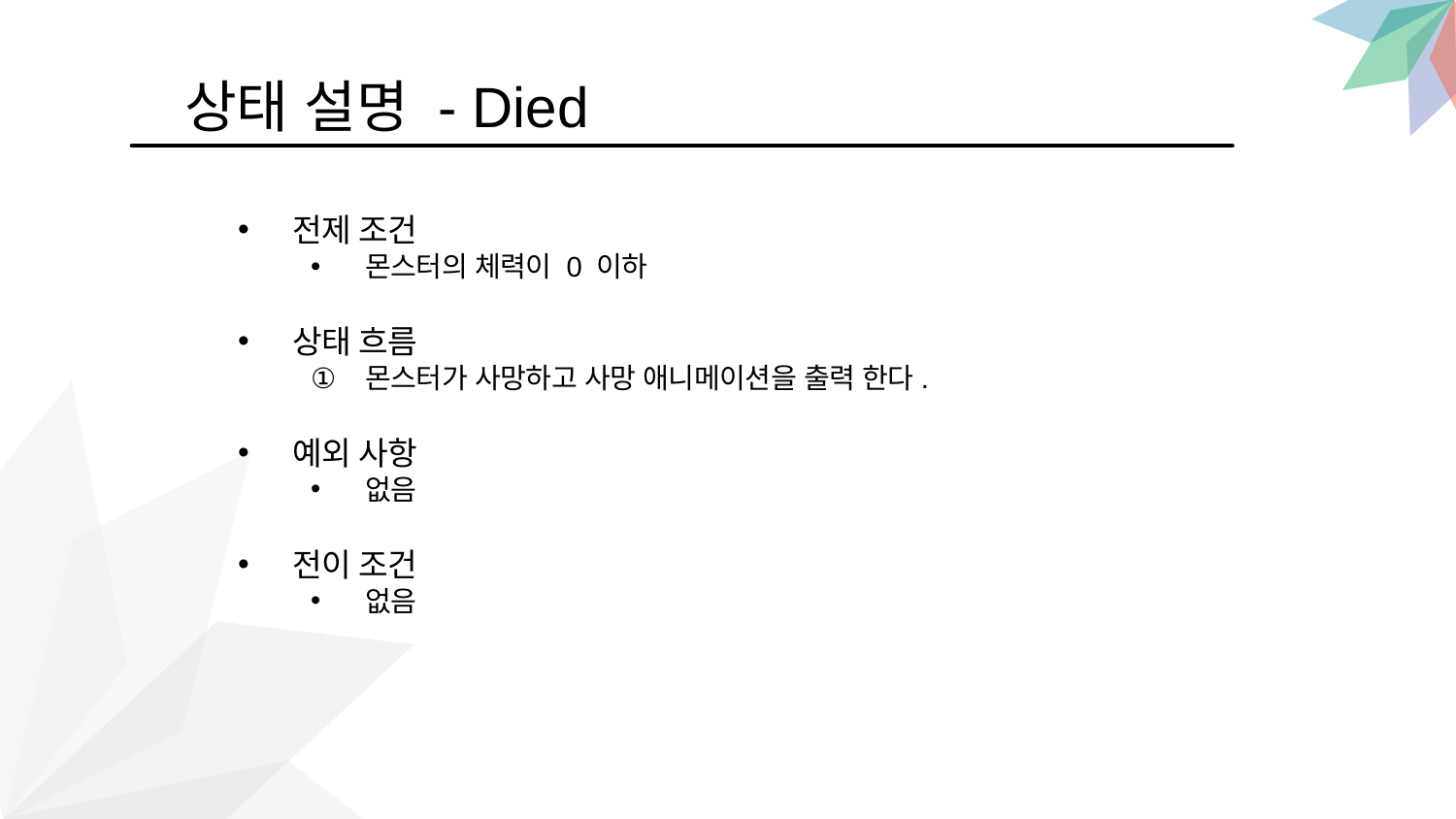

상태 설명 - Died
전제 조건
몬스터의 체력이 0 이하

상태 흐름
몬스터가 사망하고 사망 애니메이션을 출력 한다.

예외 사항
없음

전이 조건
없음